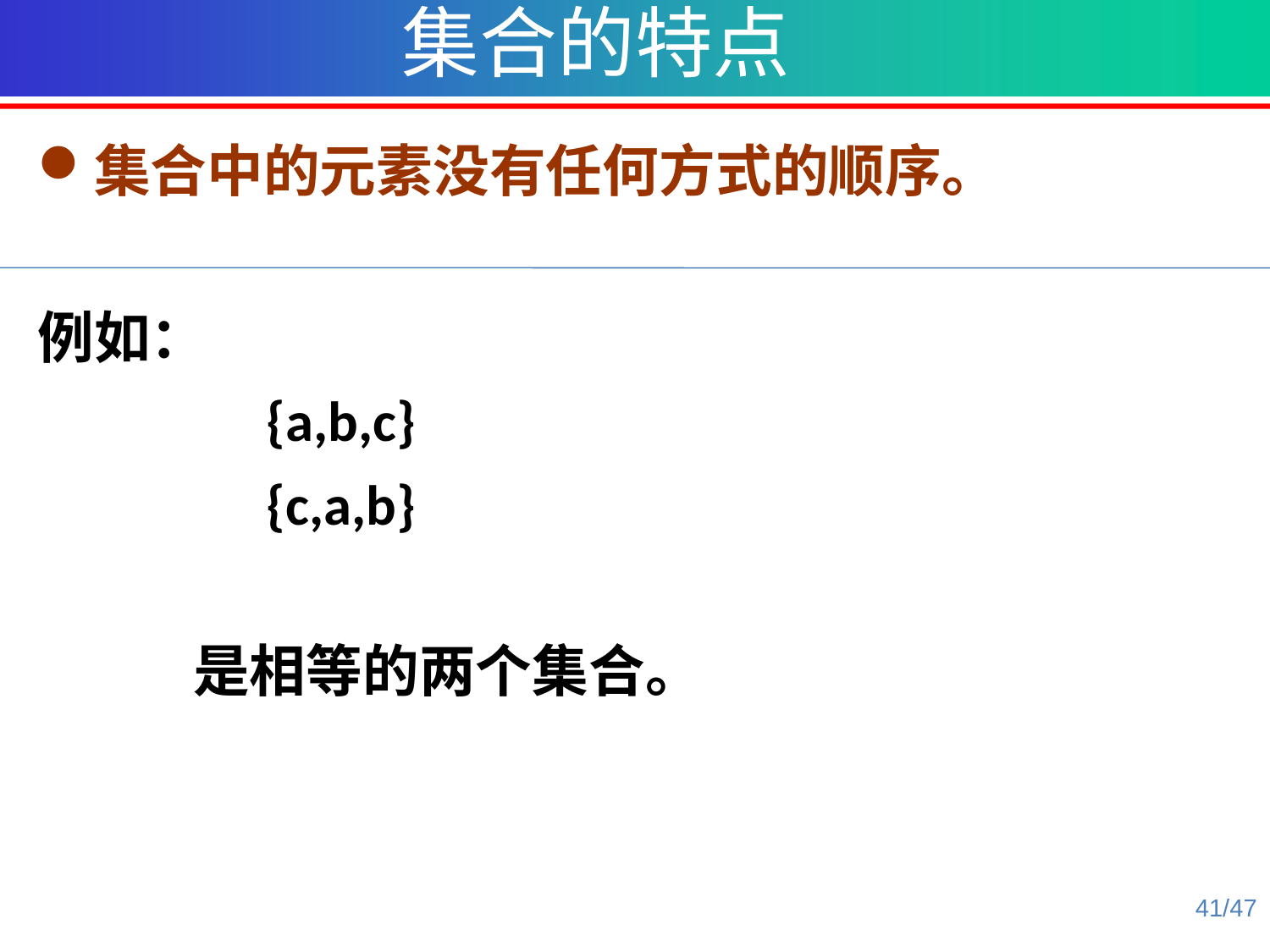

集合的特点
集合中的元素没有任何方式的顺序。

例如：
                  {a,b,c}
                  {c,a,b}

           是相等的两个集合。
41/47